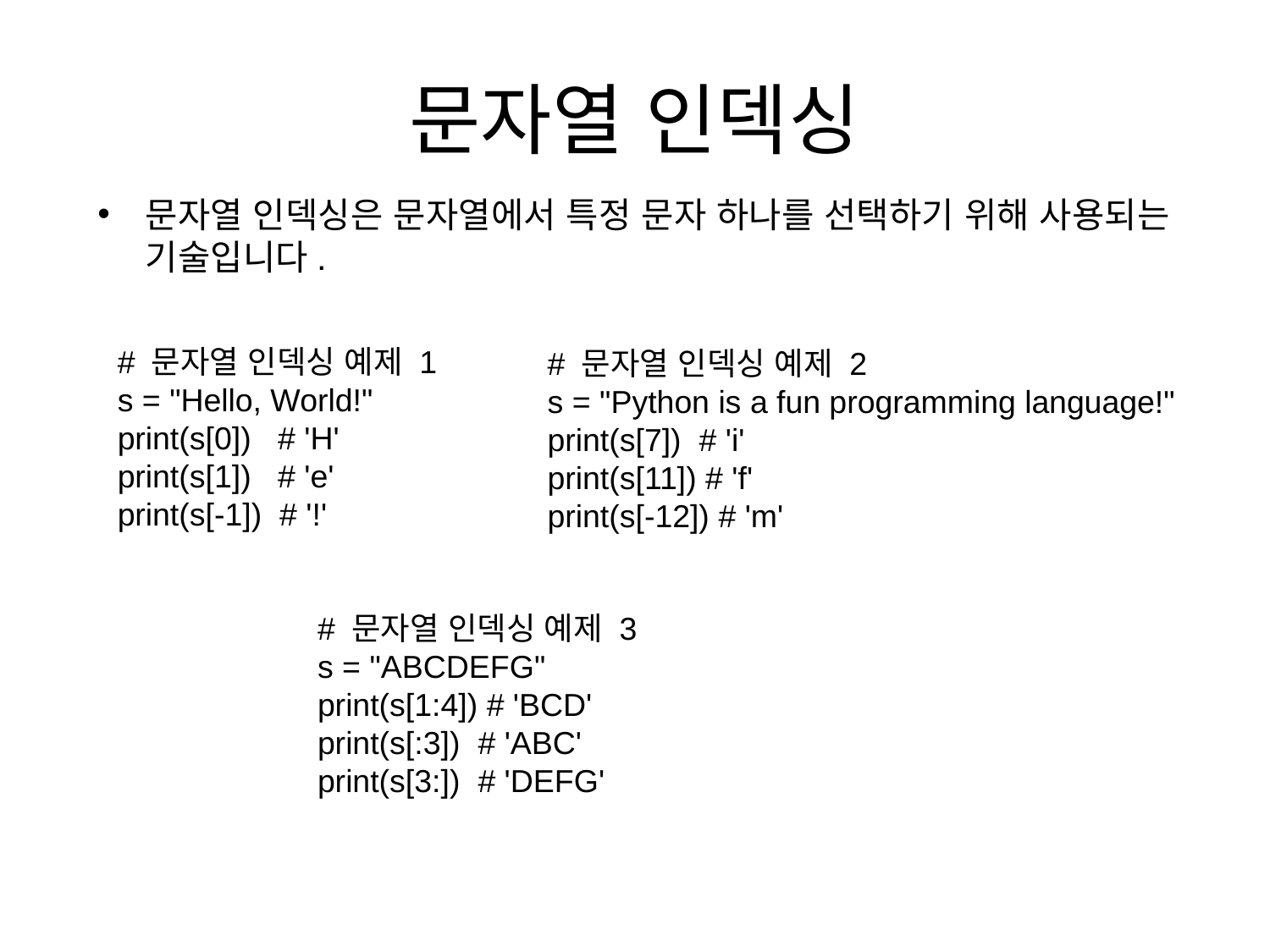

# 문자열 인덱싱
문자열 인덱싱은 문자열에서 특정 문자 하나를 선택하기 위해 사용되는 기술입니다.

# 문자열 인덱싱 예제 1
s = "Hello, World!"
print(s[0])   # 'H'
print(s[1])   # 'e'
print(s[-1])  # '!'
# 문자열 인덱싱 예제 2
s = "Python is a fun programming language!"
print(s[7])  # 'i'
print(s[11]) # 'f'
print(s[-12]) # 'm'
# 문자열 인덱싱 예제 3
s = "ABCDEFG"
print(s[1:4]) # 'BCD'
print(s[:3])  # 'ABC'
print(s[3:])  # 'DEFG'